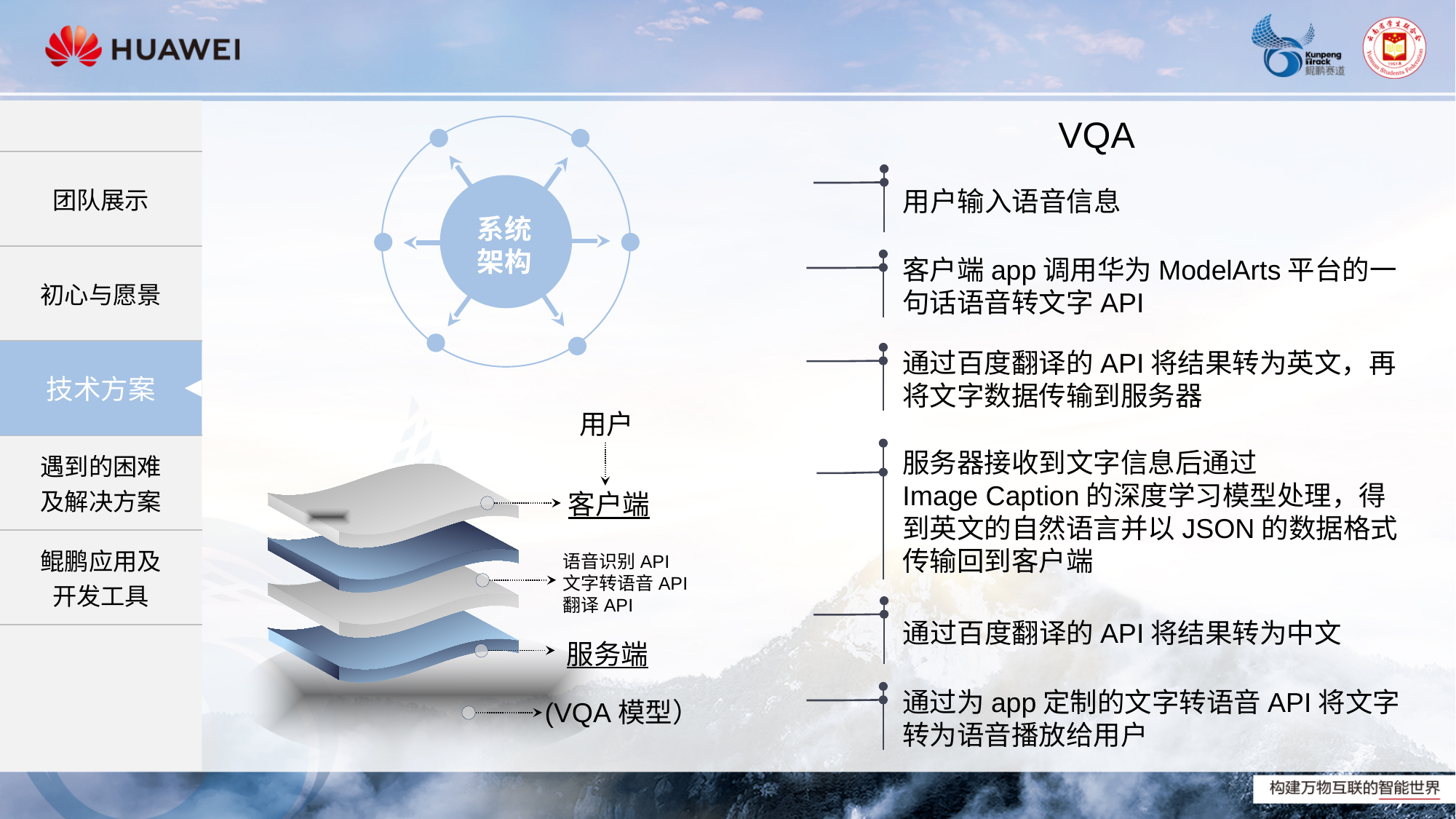

VQA

用户输入语音信息

系统
架构
客户端app调用华为ModelArts平台的一句话语音转文字API
通过百度翻译的API将结果转为英文，再将文字数据传输到服务器
用户
服务器接收到文字信息后通过Image Caption的深度学习模型处理，得到英文的自然语言并以JSON的数据格式传输回到客户端

客户端

语音识别API
文字转语音API
翻译API

通过百度翻译的API将结果转为中文

服务端

通过为app定制的文字转语音API将文字转为语音播放给用户
(VQA模型）